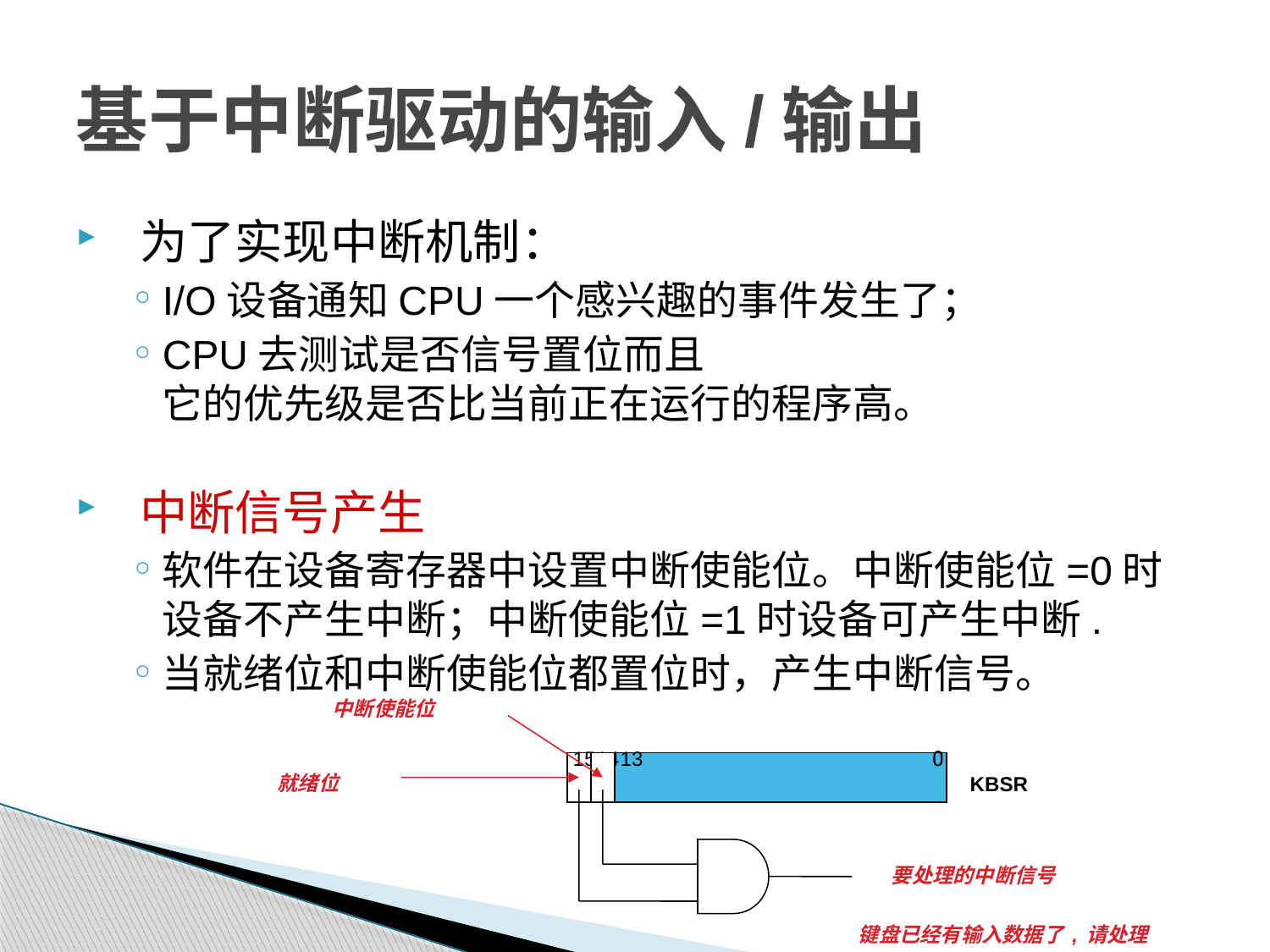

# 基于中断驱动的输入/输出
为了实现中断机制：
I/O设备通知CPU一个感兴趣的事件发生了；
CPU去测试是否信号置位而且
它的优先级是否比当前正在运行的程序高。
中断信号产生
软件在设备寄存器中设置中断使能位。中断使能位=0时设备不产生中断；中断使能位=1时设备可产生中断.
当就绪位和中断使能位都置位时，产生中断信号。
中断使能位

0
15
14
13
就绪位
KBSR

要处理的中断信号

键盘已经有输入数据了,请处理